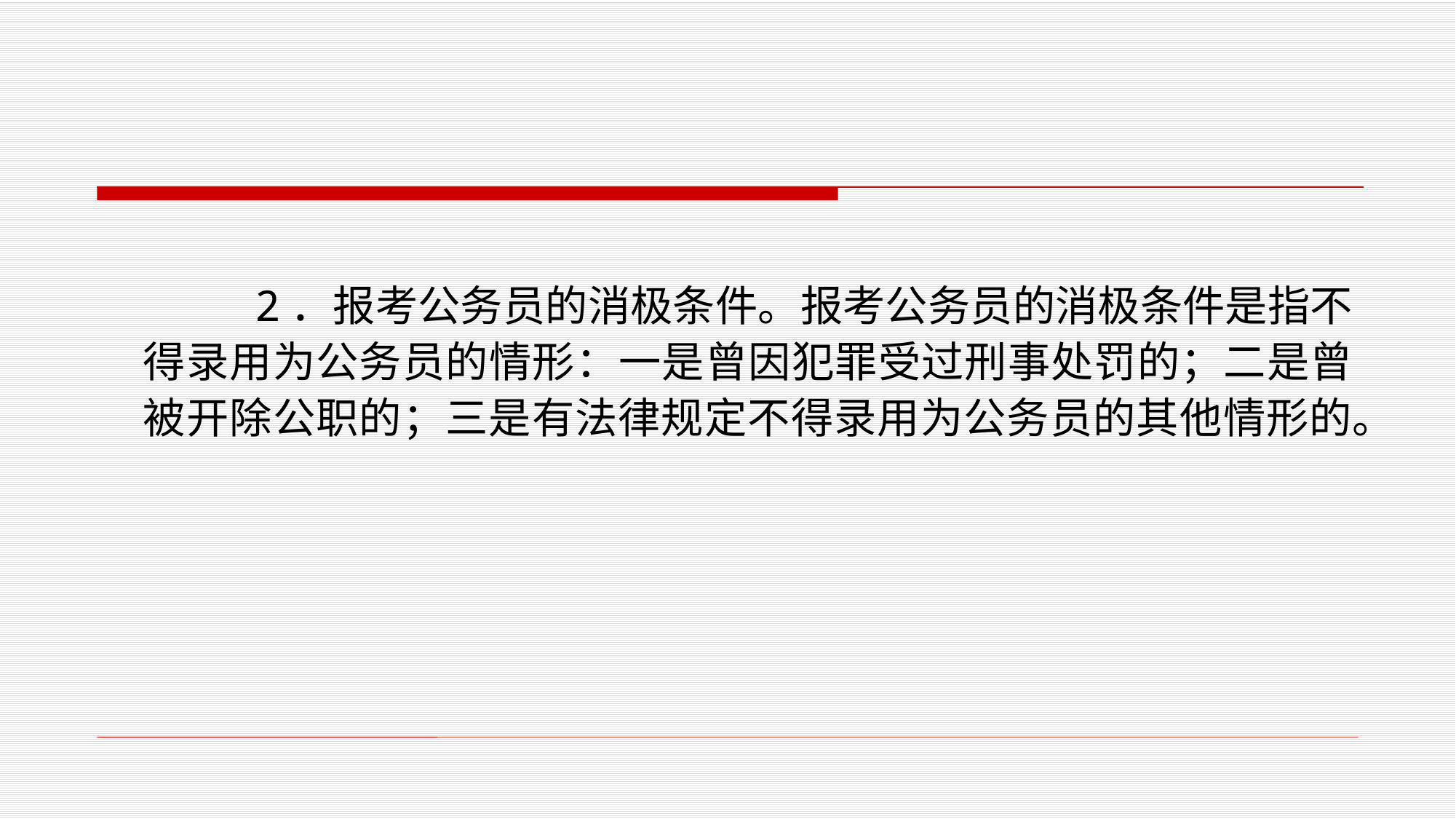

#

      2．报考公务员的消极条件。报考公务员的消极条件是指不得录用为公务员的情形：一是曾因犯罪受过刑事处罚的；二是曾被开除公职的；三是有法律规定不得录用为公务员的其他情形的。